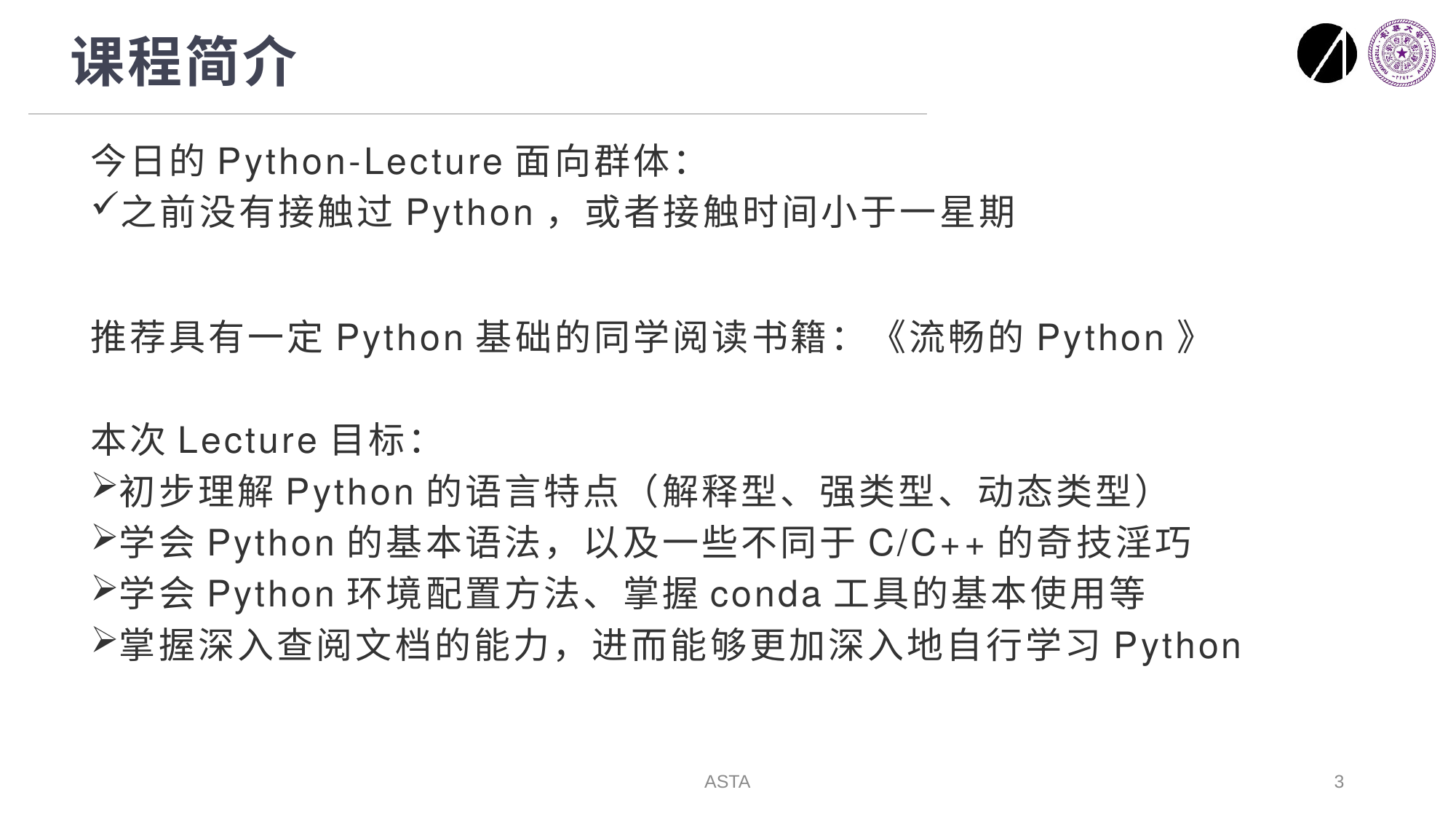

# 课程简介
今日的Python-Lecture面向群体：
之前没有接触过Python，或者接触时间小于一星期

推荐具有一定Python基础的同学阅读书籍：《流畅的Python》

本次Lecture目标：
初步理解Python的语言特点（解释型、强类型、动态类型）
学会Python的基本语法，以及一些不同于C/C++的奇技淫巧
学会Python环境配置方法、掌握conda工具的基本使用等
掌握深入查阅文档的能力，进而能够更加深入地自行学习Python
ASTA
3